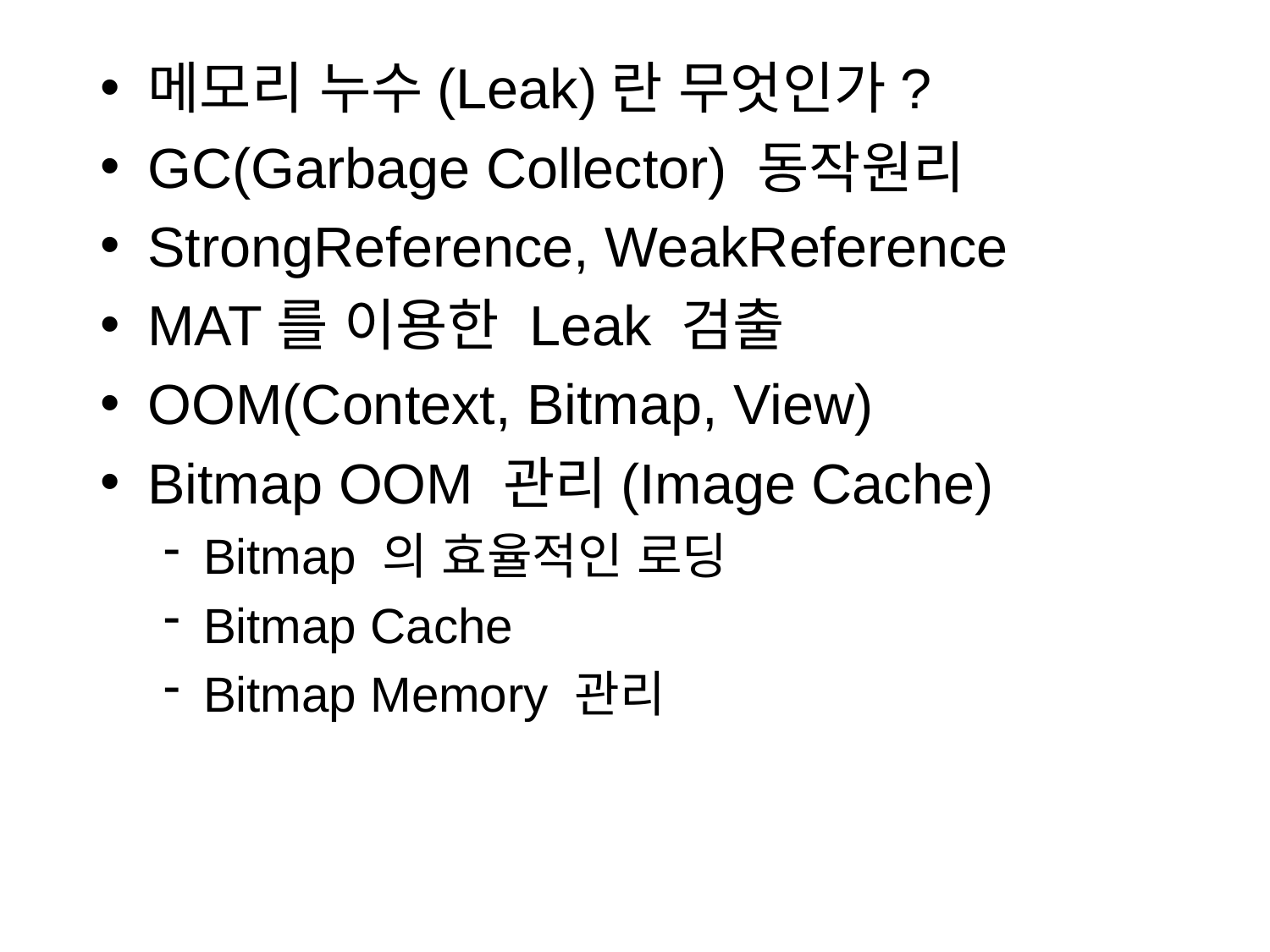

메모리 누수(Leak)란 무엇인가?
GC(Garbage Collector) 동작원리
StrongReference, WeakReference
MAT를 이용한 Leak 검출
OOM(Context, Bitmap, View)
Bitmap OOM 관리(Image Cache)
Bitmap 의 효율적인 로딩
Bitmap Cache
Bitmap Memory 관리